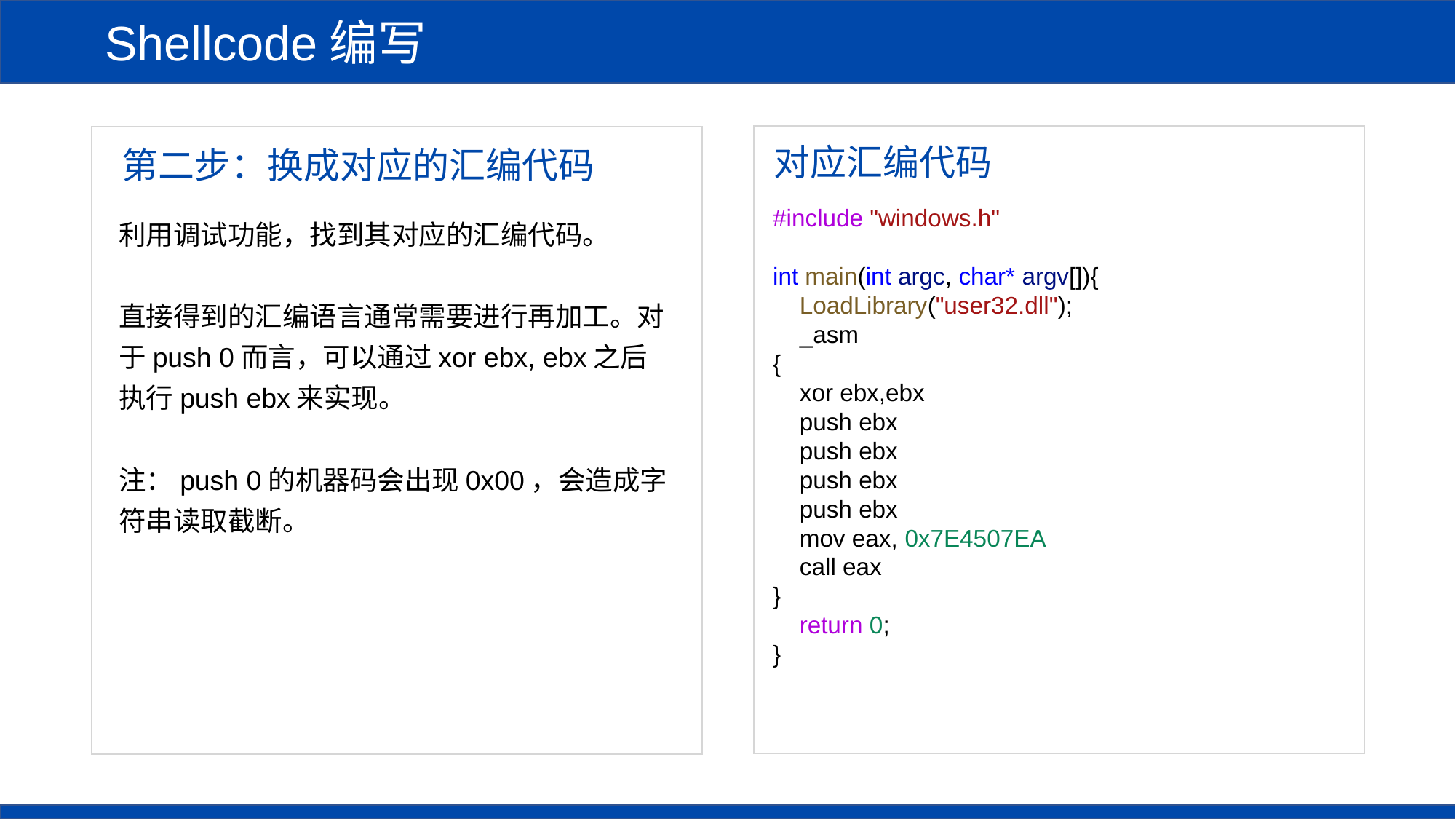

Shellcode编写

对应汇编代码
第二步：换成对应的汇编代码
#include "windows.h"
int main(int argc, char* argv[]){
    LoadLibrary("user32.dll");
    _asm
{
    xor ebx,ebx
    push ebx
    push ebx
    push ebx
    push ebx
    mov eax, 0x7E4507EA
    call eax
}
    return 0;
}
利用调试功能，找到其对应的汇编代码。

直接得到的汇编语言通常需要进行再加工。对于push 0而言，可以通过xor ebx, ebx之后执行push ebx来实现。

注：push 0的机器码会出现0x00，会造成字符串读取截断。